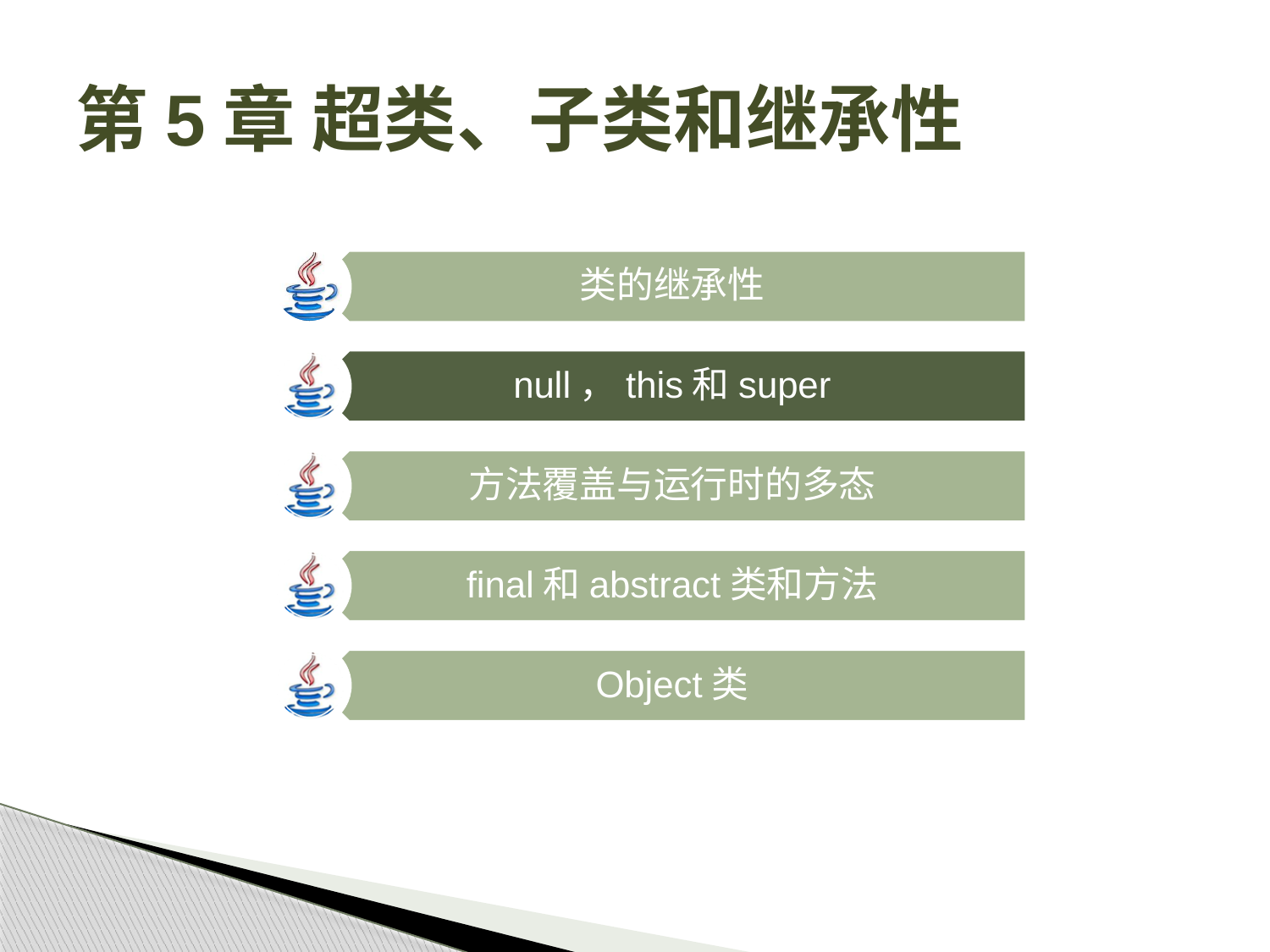

# 第5章 超类、子类和继承性
类的继承性
null，this和super
方法覆盖与运行时的多态
final和abstract类和方法
Object类